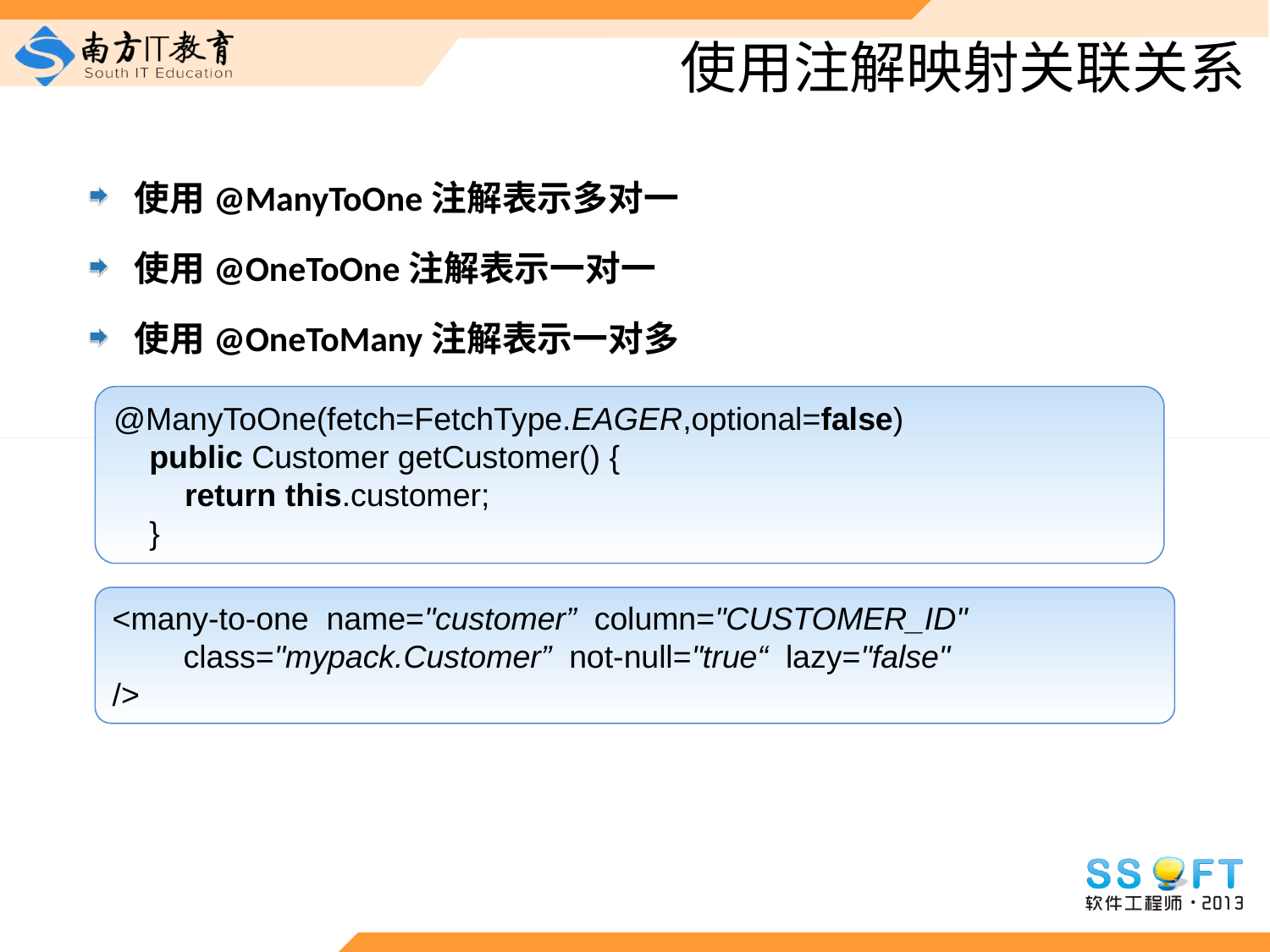

# 使用注解映射关联关系
使用@ManyToOne注解表示多对一
使用@OneToOne注解表示一对一
使用@OneToMany注解表示一对多

@ManyToOne(fetch=FetchType.EAGER,optional=false)
    public Customer getCustomer() {
        return this.customer;
    }

<many-to-one  name="customer”  column="CUSTOMER_ID"
        class="mypack.Customer”  not-null="true“  lazy="false"
/>